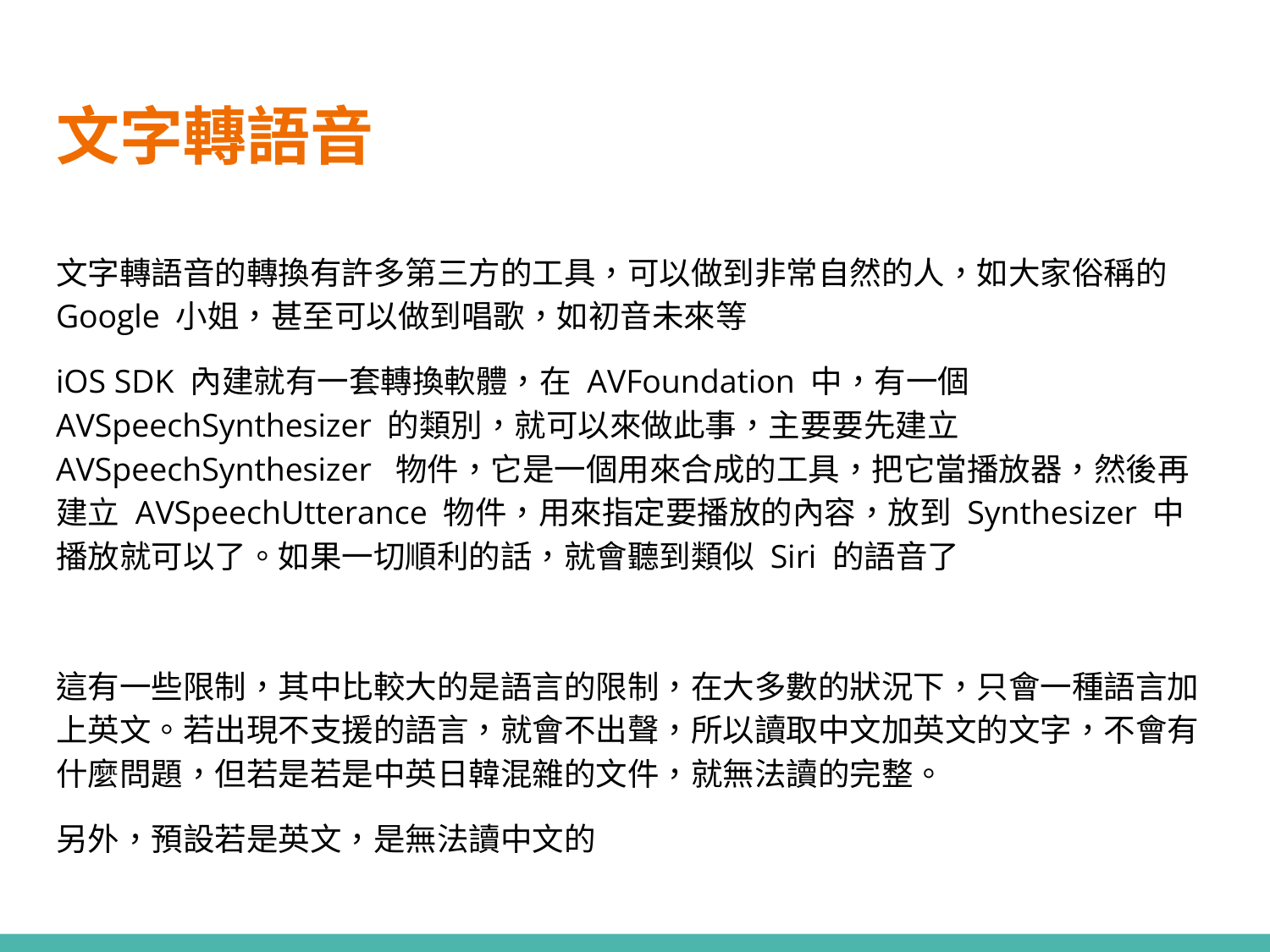

# 文字轉語音
文字轉語音的轉換有許多第三方的工具，可以做到非常自然的人，如大家俗稱的 Google 小姐，甚至可以做到唱歌，如初音未來等
iOS SDK 內建就有一套轉換軟體，在 AVFoundation 中，有一個AVSpeechSynthesizer 的類別，就可以來做此事，主要要先建立  AVSpeechSynthesizer  物件，它是一個用來合成的工具，把它當播放器，然後再建立 AVSpeechUtterance 物件，用來指定要播放的內容，放到 Synthesizer 中播放就可以了。如果一切順利的話，就會聽到類似 Siri 的語音了

這有一些限制，其中比較大的是語言的限制，在大多數的狀況下，只會一種語言加上英文。若出現不支援的語言，就會不出聲，所以讀取中文加英文的文字，不會有什麼問題，但若是若是中英日韓混雜的文件，就無法讀的完整。
另外，預設若是英文，是無法讀中文的